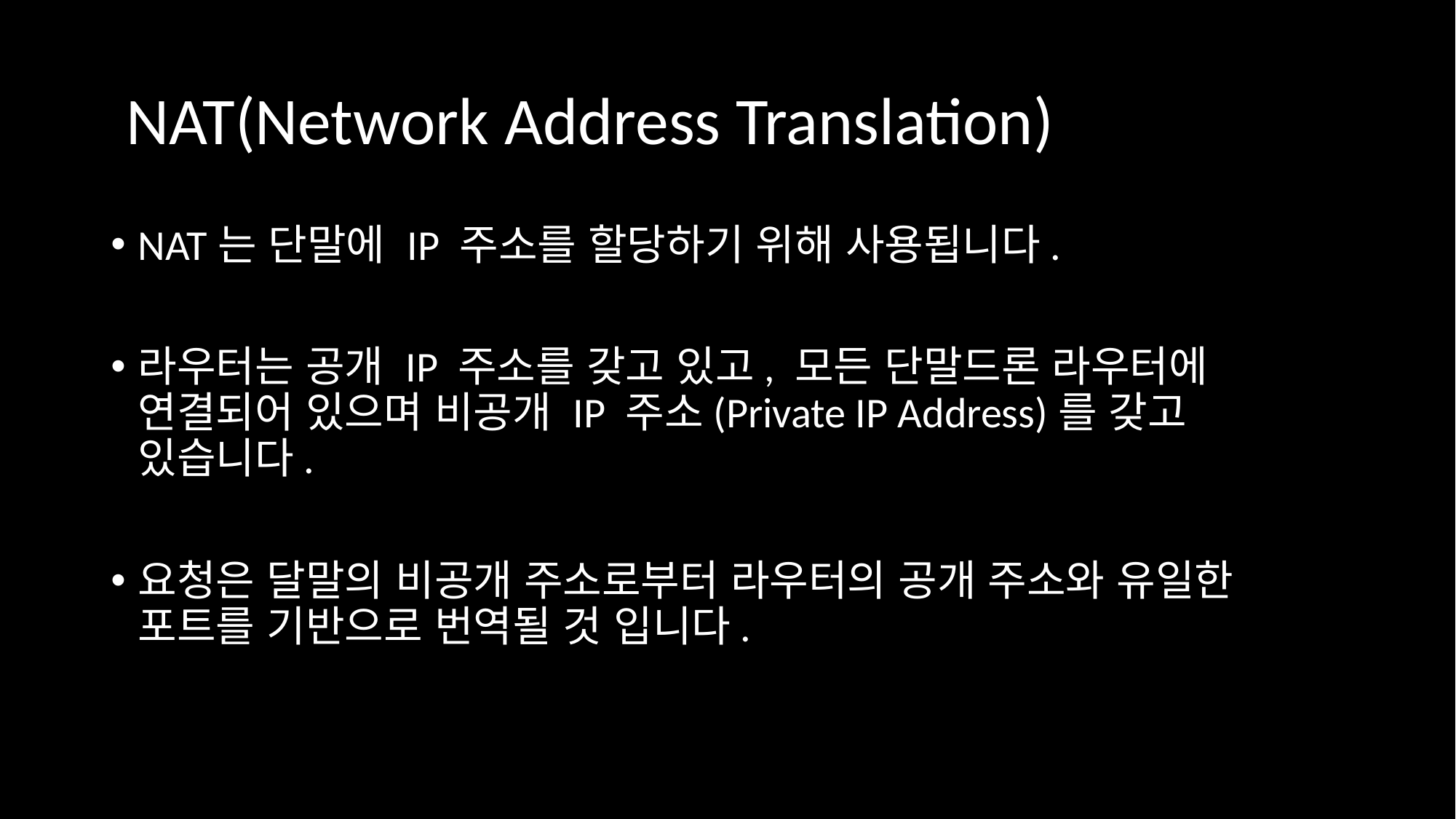

# NAT(Network Address Translation)
NAT는 단말에 IP 주소를 할당하기 위해 사용됩니다.

라우터는 공개 IP 주소를 갖고 있고, 모든 단말드론 라우터에 연결되어 있으며 비공개 IP 주소(Private IP Address)를 갖고 있습니다.

요청은 달말의 비공개 주소로부터 라우터의 공개 주소와 유일한 포트를 기반으로 번역될 것 입니다.